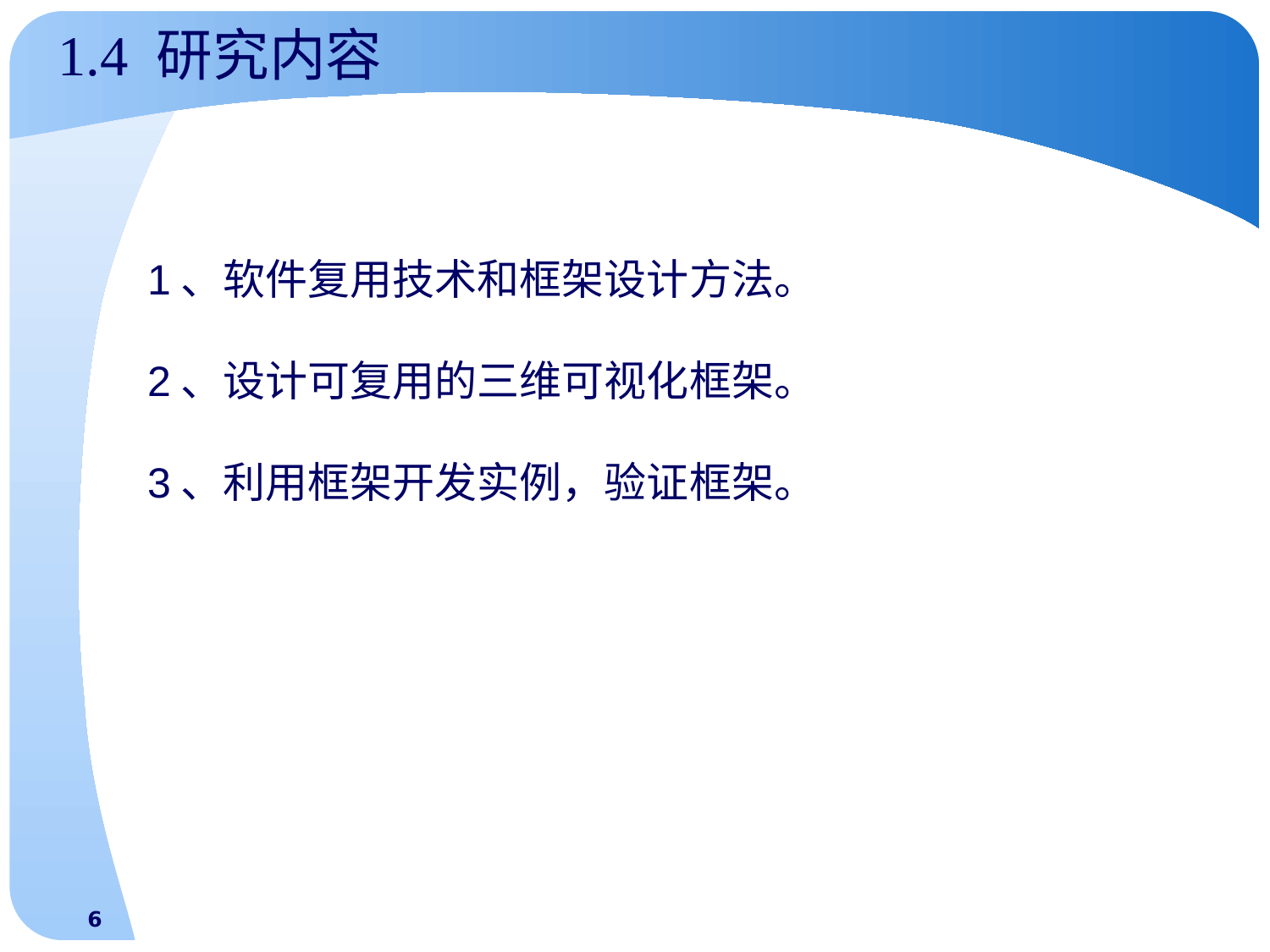

# 1.4 研究内容
1、软件复用技术和框架设计方法。

2、设计可复用的三维可视化框架。

3、利用框架开发实例，验证框架。

6